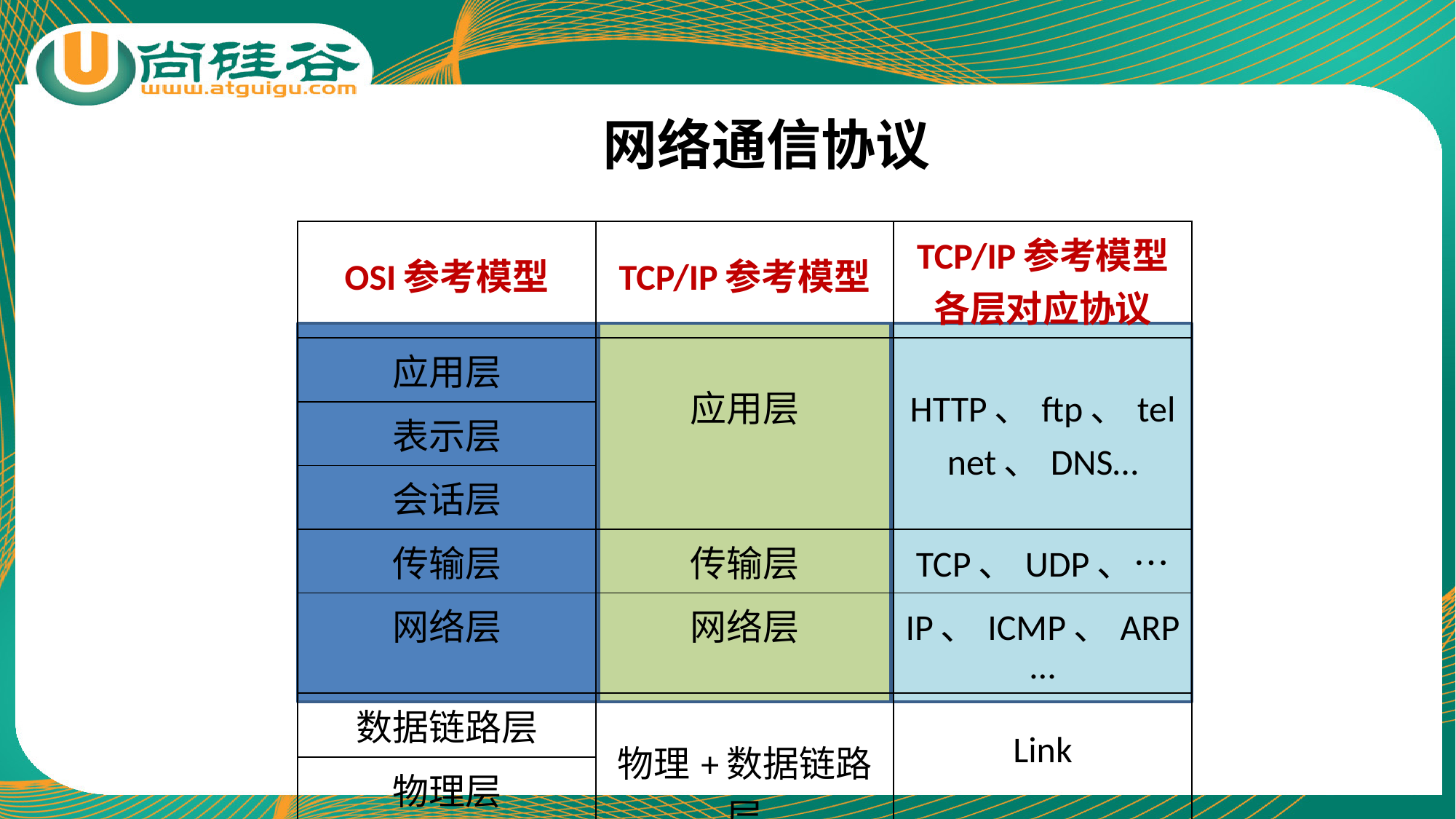

# 网络通信协议
| OSI参考模型 | TCP/IP参考模型 | TCP/IP参考模型各层对应协议 |
| --- | --- | --- |
| 应用层 | 应用层 | HTTP、ftp、telnet、DNS… |
| 表示层 |  |  |
| 会话层 |  |  |
| 传输层 | 传输层 | TCP、UDP、… |
| 网络层 | 网络层 | IP、ICMP、ARP… |
| 数据链路层 | 物理+数据链路层 | Link |
| 物理层 |  |  |